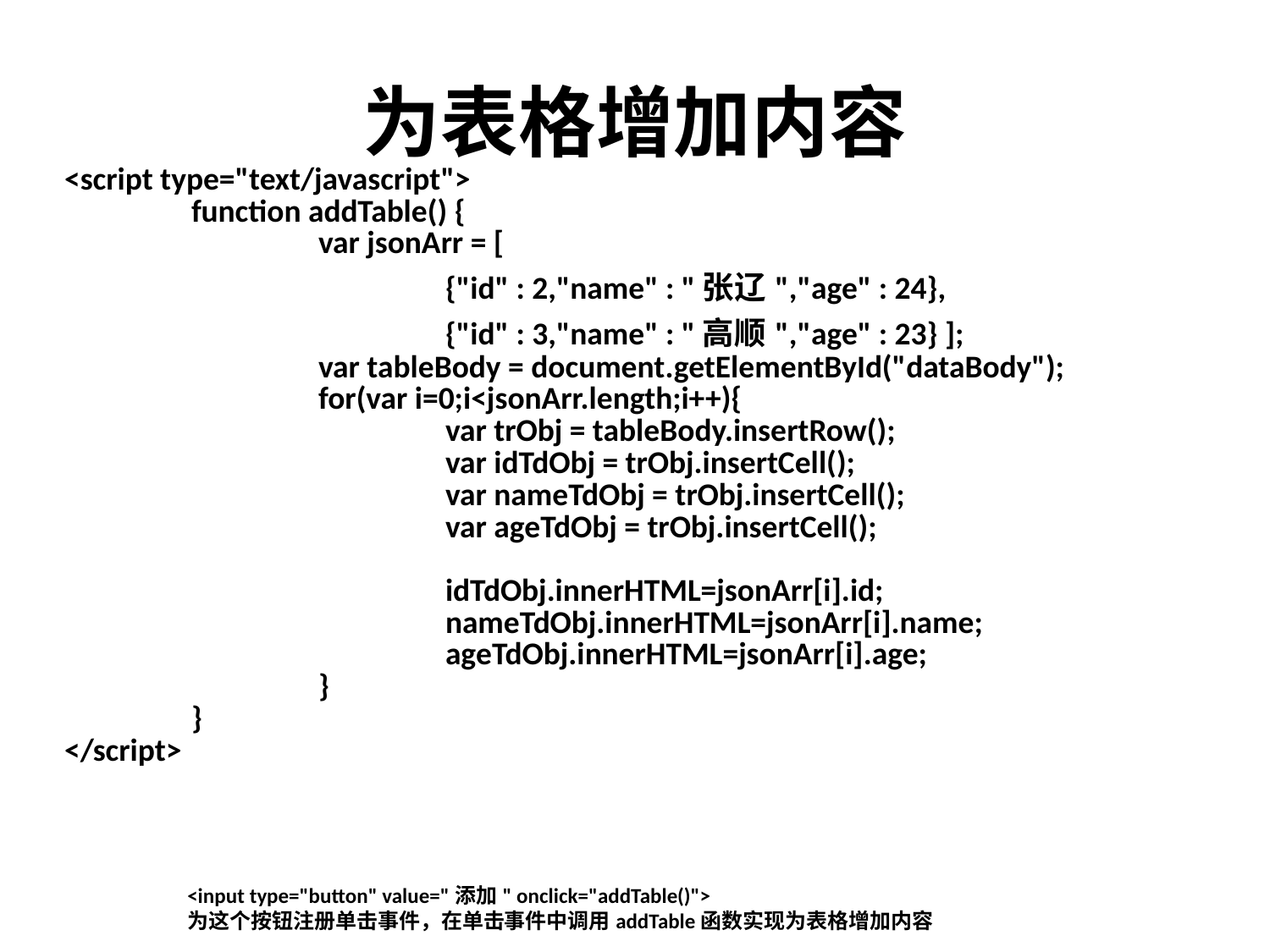

# 为表格增加内容
| <script type="text/javascript"> function addTable() { var jsonArr = [ {"id" : 2,"name" : "张辽","age" : 24}, {"id" : 3,"name" : "高顺","age" : 23} ]; var tableBody = document.getElementById("dataBody"); for(var i=0;i<jsonArr.length;i++){ var trObj = tableBody.insertRow(); var idTdObj = trObj.insertCell(); var nameTdObj = trObj.insertCell(); var ageTdObj = trObj.insertCell(); idTdObj.innerHTML=jsonArr[i].id; nameTdObj.innerHTML=jsonArr[i].name; ageTdObj.innerHTML=jsonArr[i].age; } } </script> |
| --- |
<input type="button" value="添加" onclick="addTable()">
为这个按钮注册单击事件，在单击事件中调用addTable函数实现为表格增加内容